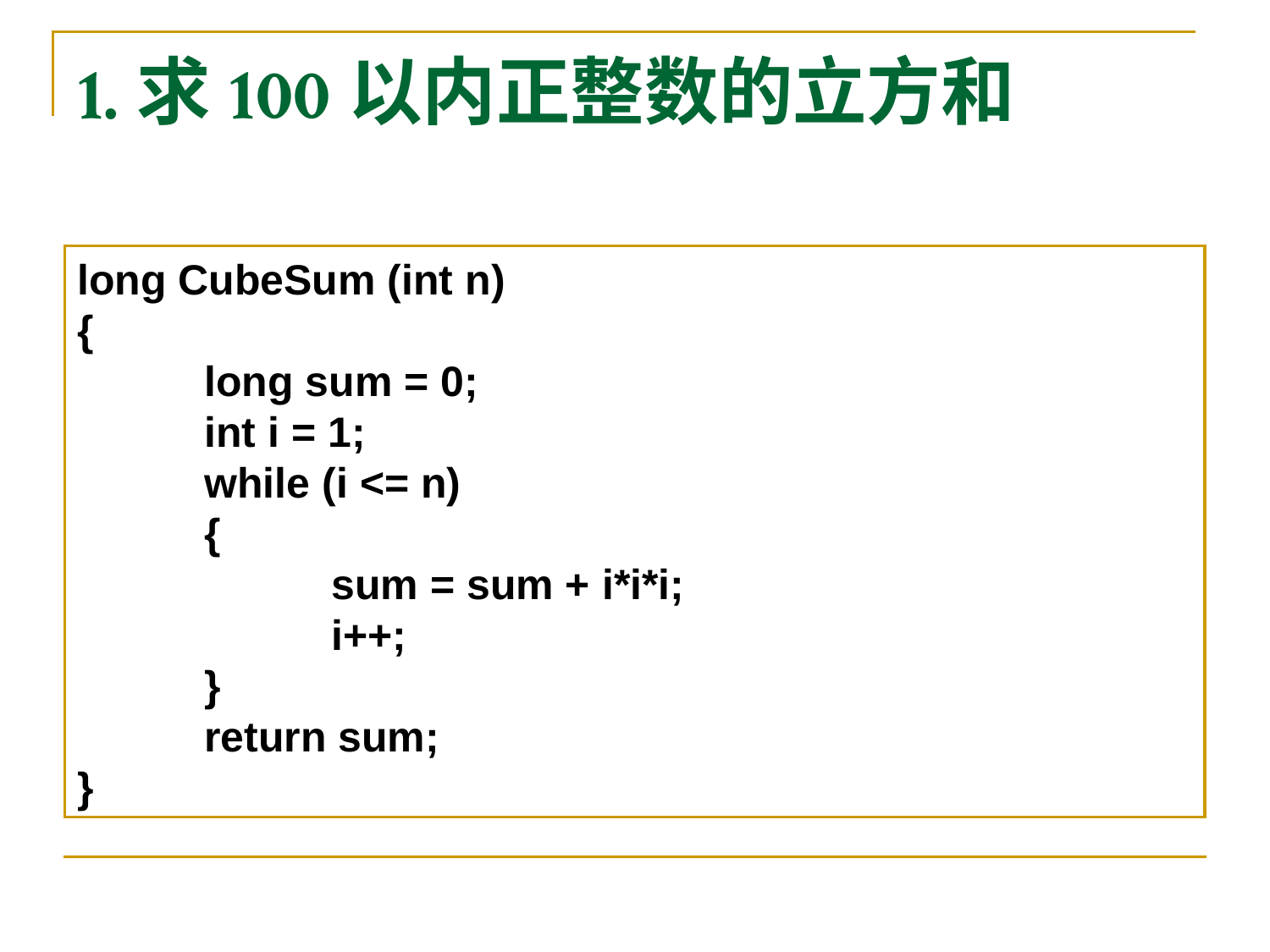

# 1.求100以内正整数的立方和
long CubeSum (int n)
{
	long sum = 0;
	int i = 1;
	while (i <= n)
	{
		sum = sum + i*i*i;
		i++;
	}
	return sum;
}